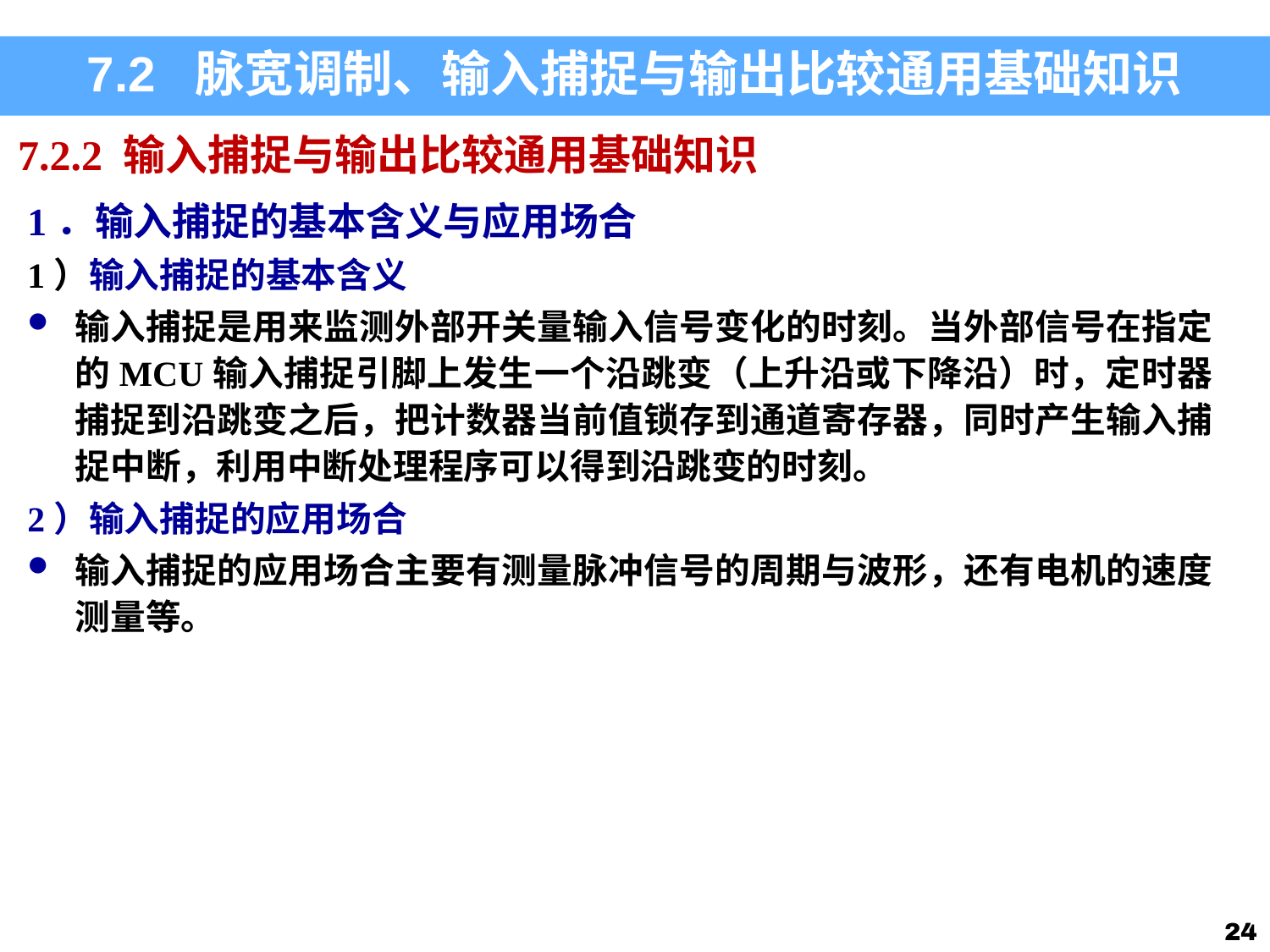

7.2  脉宽调制、输入捕捉与输出比较通用基础知识
7.2.2 输入捕捉与输出比较通用基础知识
1．输入捕捉的基本含义与应用场合
1）输入捕捉的基本含义
输入捕捉是用来监测外部开关量输入信号变化的时刻。当外部信号在指定的MCU输入捕捉引脚上发生一个沿跳变（上升沿或下降沿）时，定时器捕捉到沿跳变之后，把计数器当前值锁存到通道寄存器，同时产生输入捕捉中断，利用中断处理程序可以得到沿跳变的时刻。
2）输入捕捉的应用场合
输入捕捉的应用场合主要有测量脉冲信号的周期与波形，还有电机的速度测量等。
24